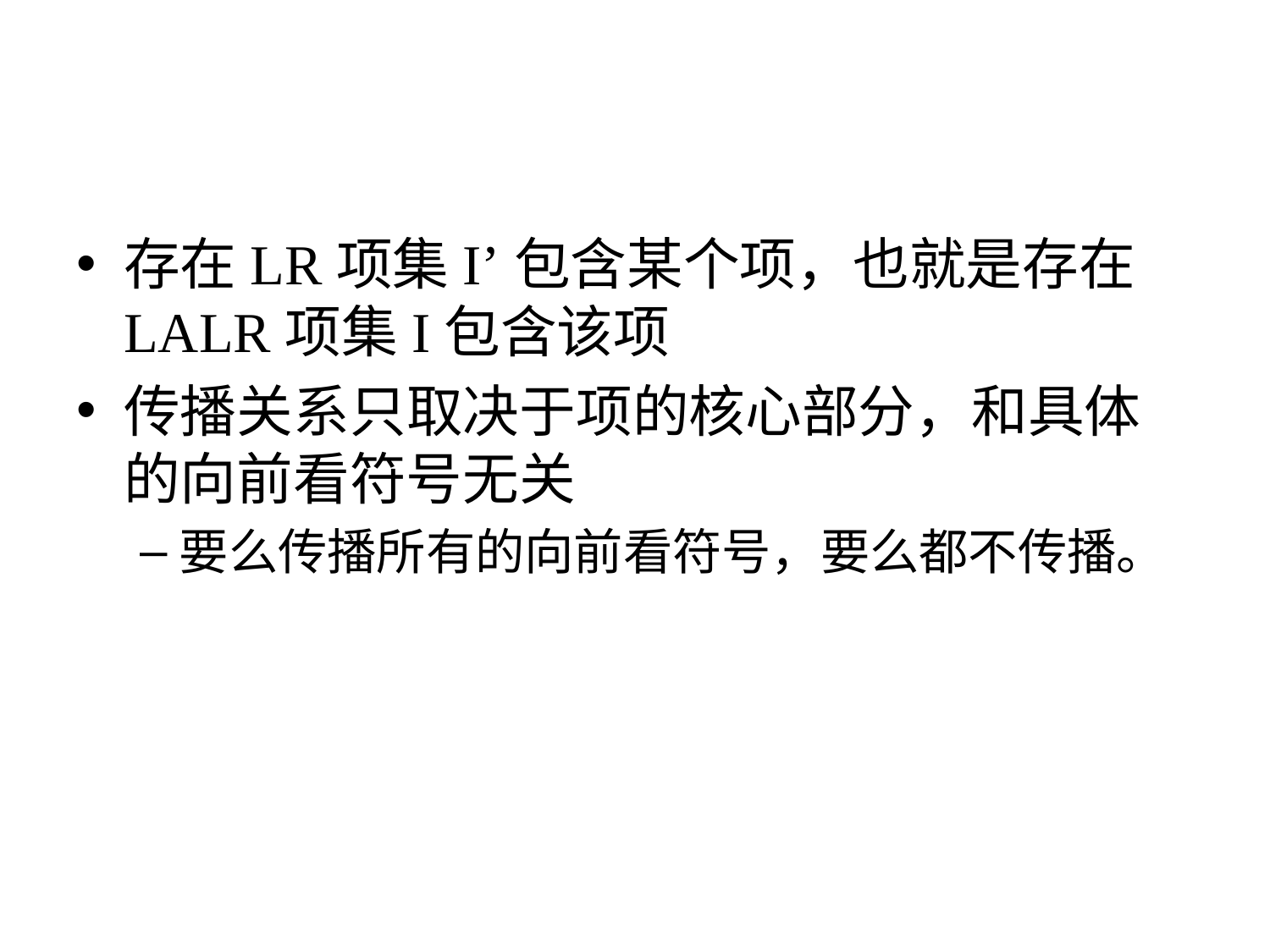

#
存在LR项集I’包含某个项，也就是存在LALR项集I包含该项
传播关系只取决于项的核心部分，和具体的向前看符号无关
要么传播所有的向前看符号，要么都不传播。